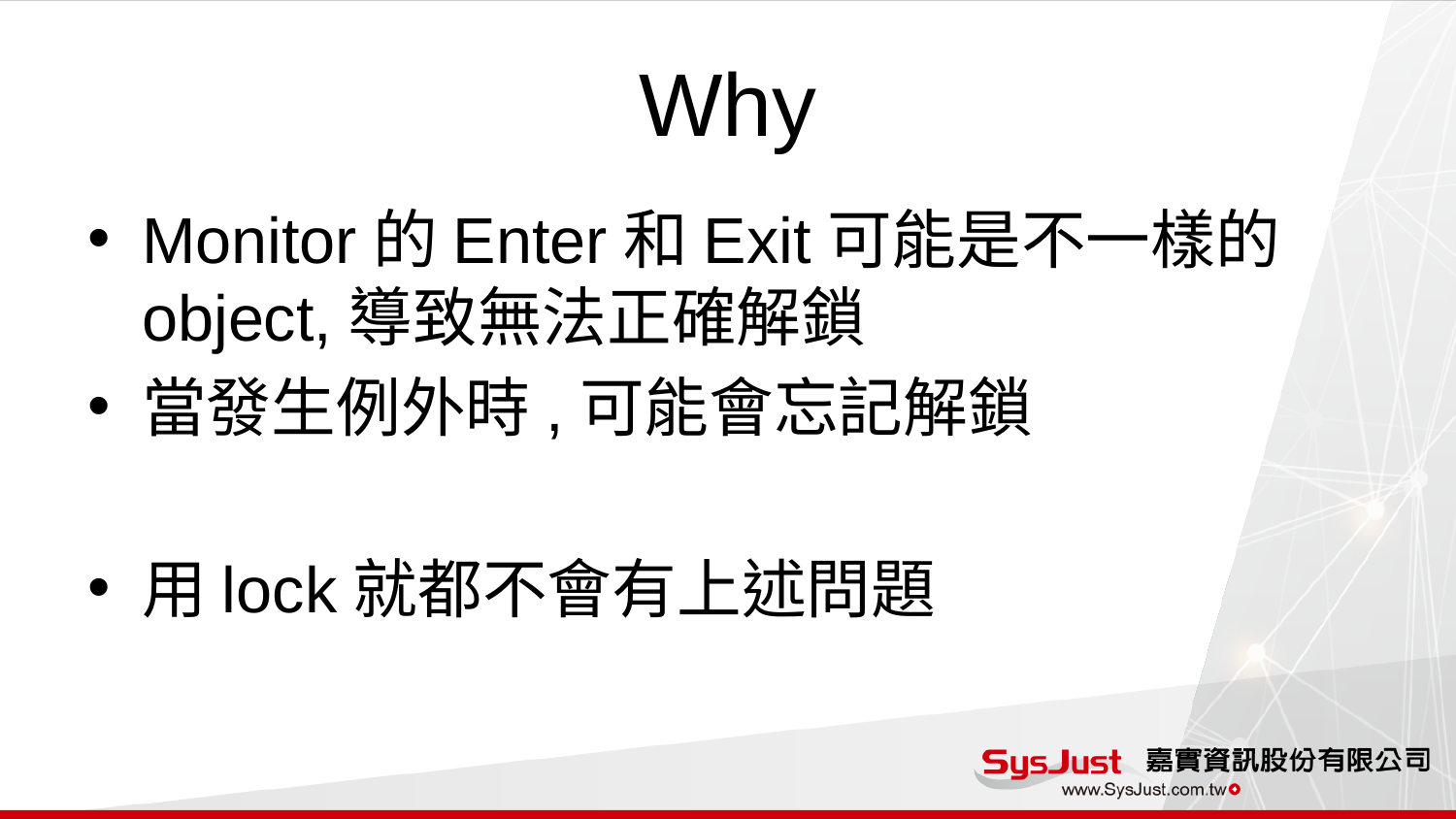

# Why
Monitor的Enter和Exit可能是不一樣的object,導致無法正確解鎖
當發生例外時,可能會忘記解鎖

用lock就都不會有上述問題